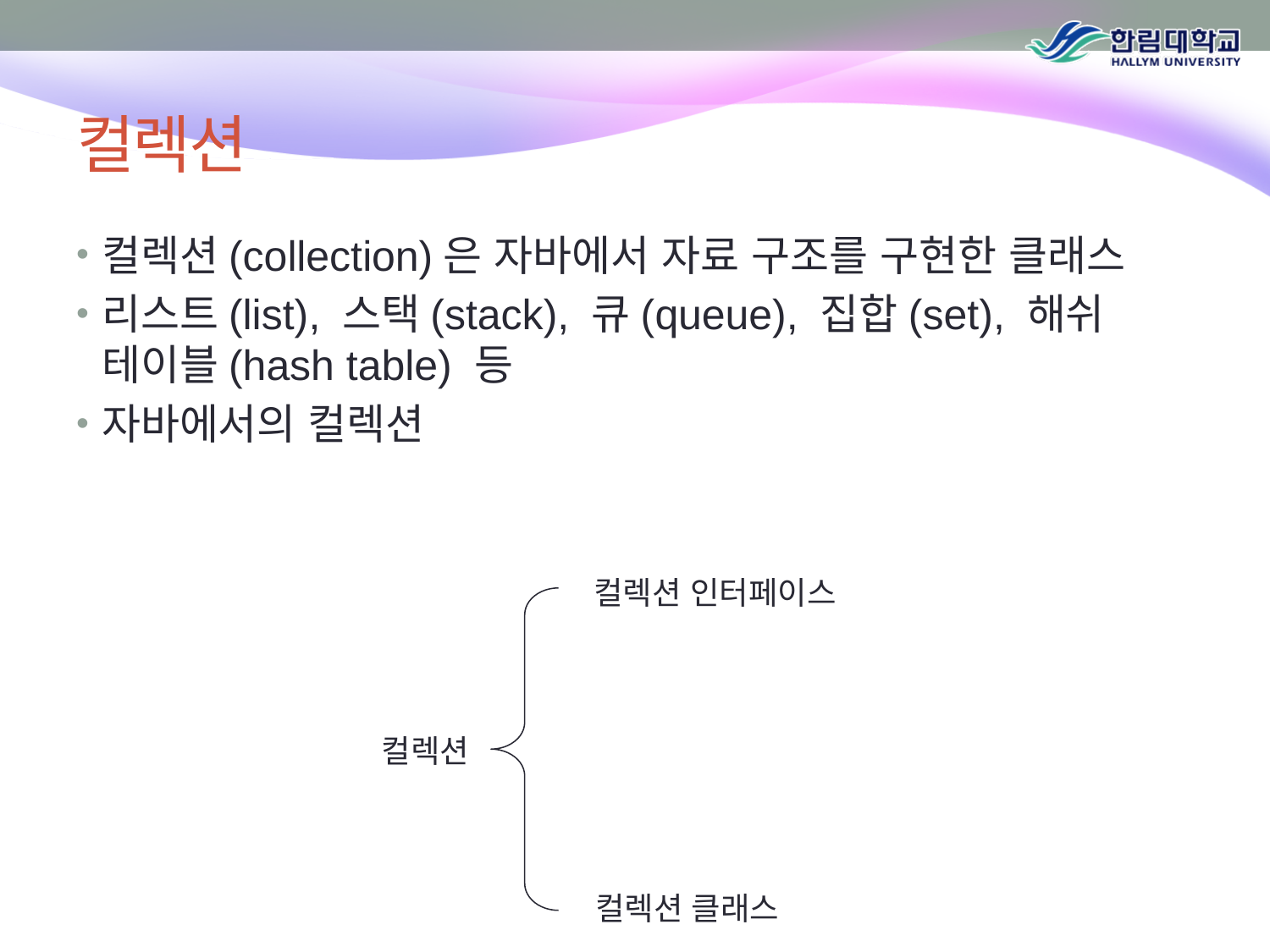

# 컬렉션
컬렉션(collection)은 자바에서 자료 구조를 구현한 클래스
리스트(list), 스택(stack), 큐(queue), 집합(set), 해쉬 테이블(hash table) 등
자바에서의 컬렉션
컬렉션 인터페이스

컬렉션
컬렉션 클래스